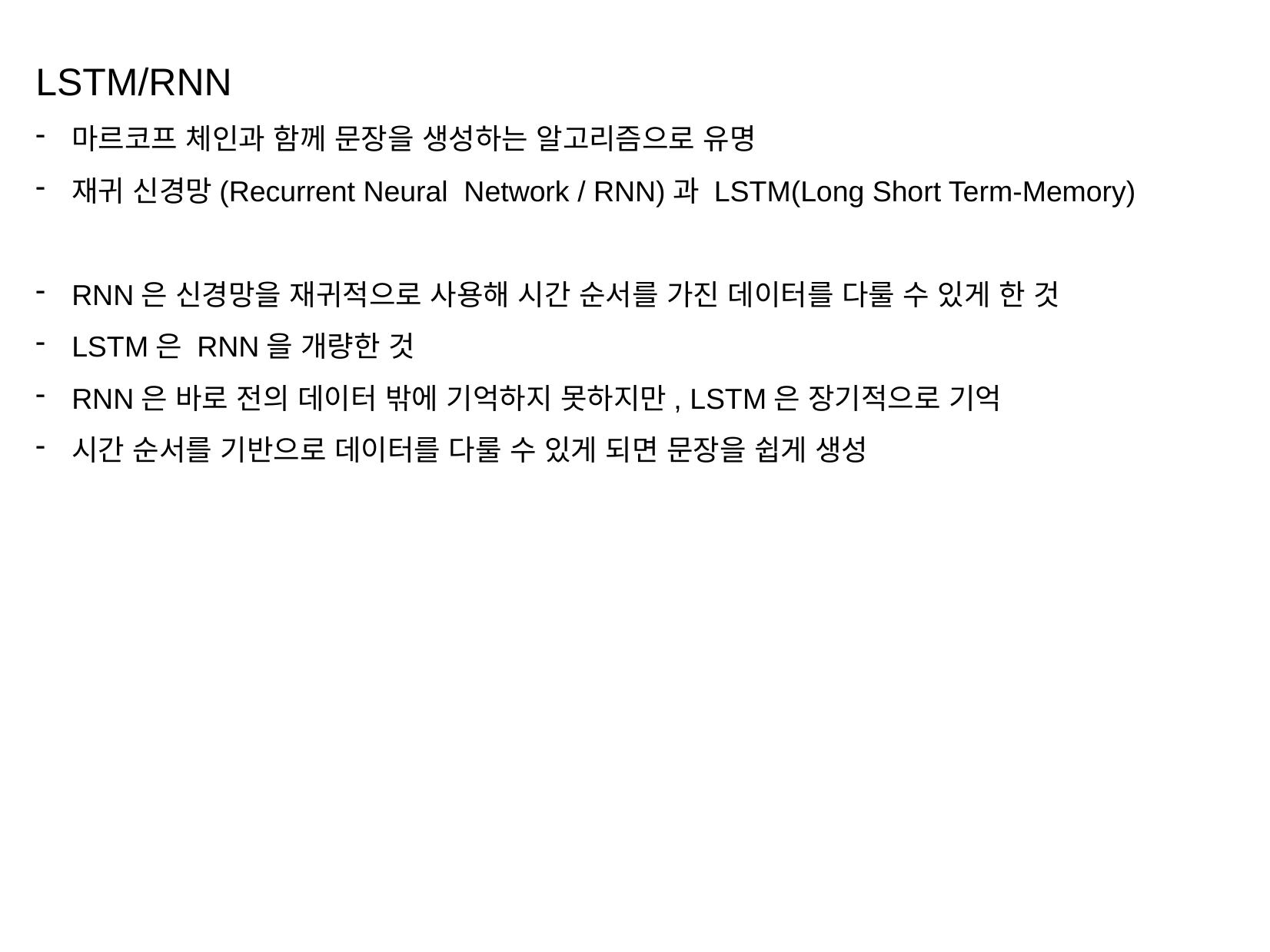

LSTM/RNN
마르코프 체인과 함께 문장을 생성하는 알고리즘으로 유명
재귀 신경망(Recurrent Neural  Network / RNN)과 LSTM(Long Short Term-Memory)

RNN은 신경망을 재귀적으로 사용해 시간 순서를 가진 데이터를 다룰 수 있게 한 것
LSTM은 RNN을 개량한 것
RNN은 바로 전의 데이터 밖에 기억하지 못하지만, LSTM은 장기적으로 기억
시간 순서를 기반으로 데이터를 다룰 수 있게 되면 문장을 쉽게 생성